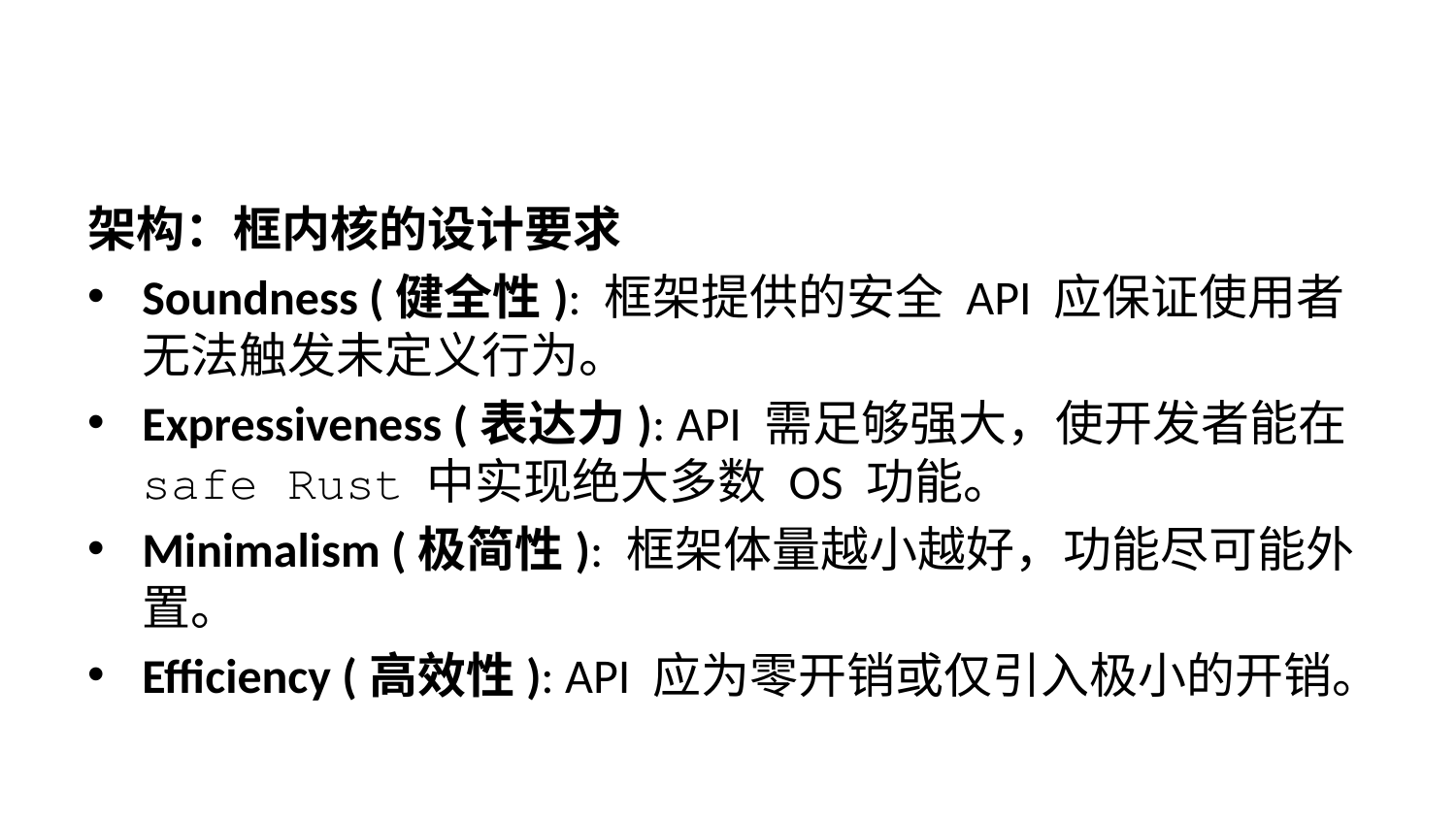

架构：框内核的设计要求
Soundness (健全性): 框架提供的安全 API 应保证使用者无法触发未定义行为。
Expressiveness (表达力): API 需足够强大，使开发者能在 safe Rust 中实现绝大多数 OS 功能。
Minimalism (极简性): 框架体量越小越好，功能尽可能外置。
Efficiency (高效性): API 应为零开销或仅引入极小的开销。